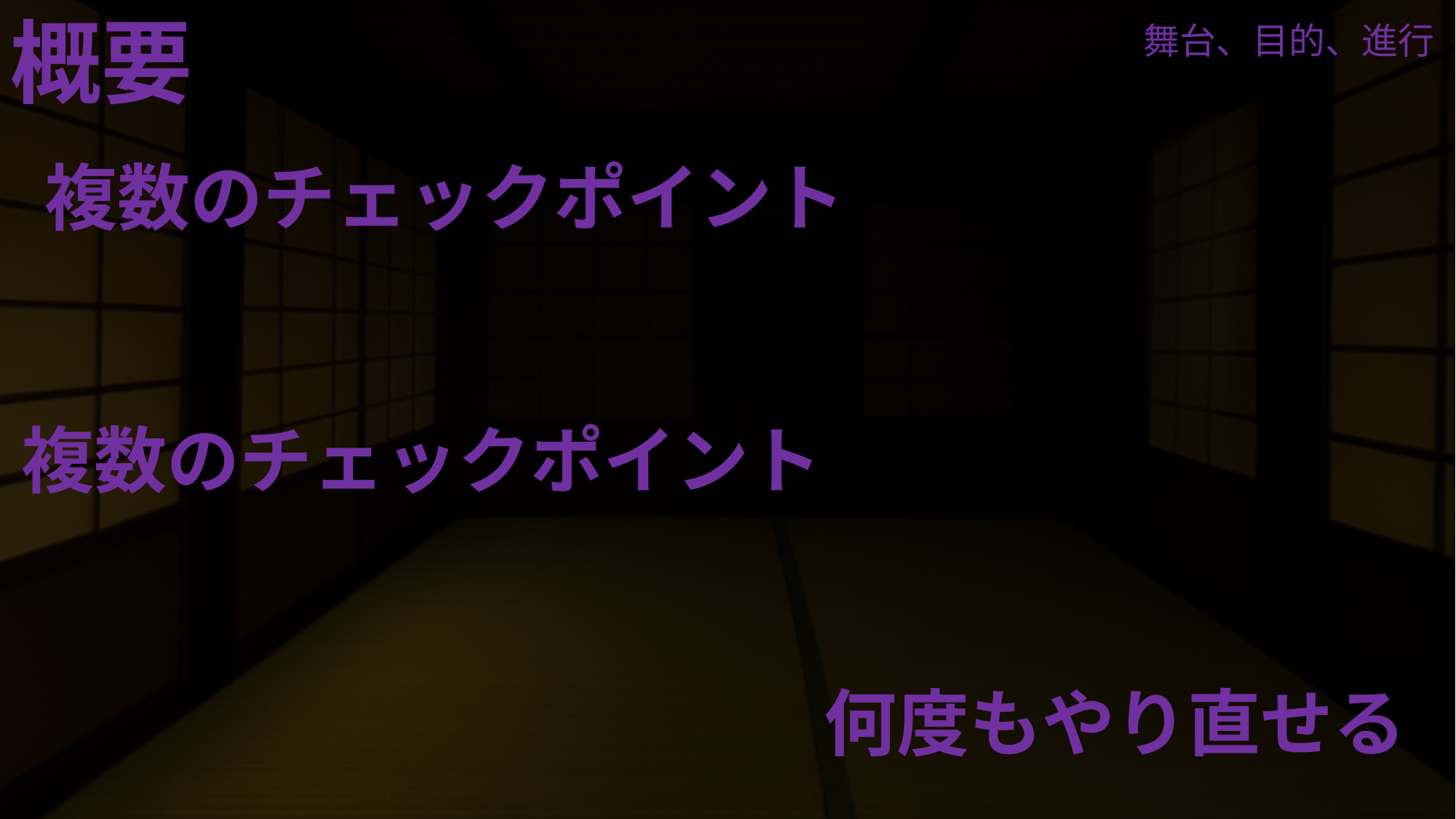

概要
舞台、目的、進行
複数のチェックポイント
複数のチェックポイント
何度もやり直せる